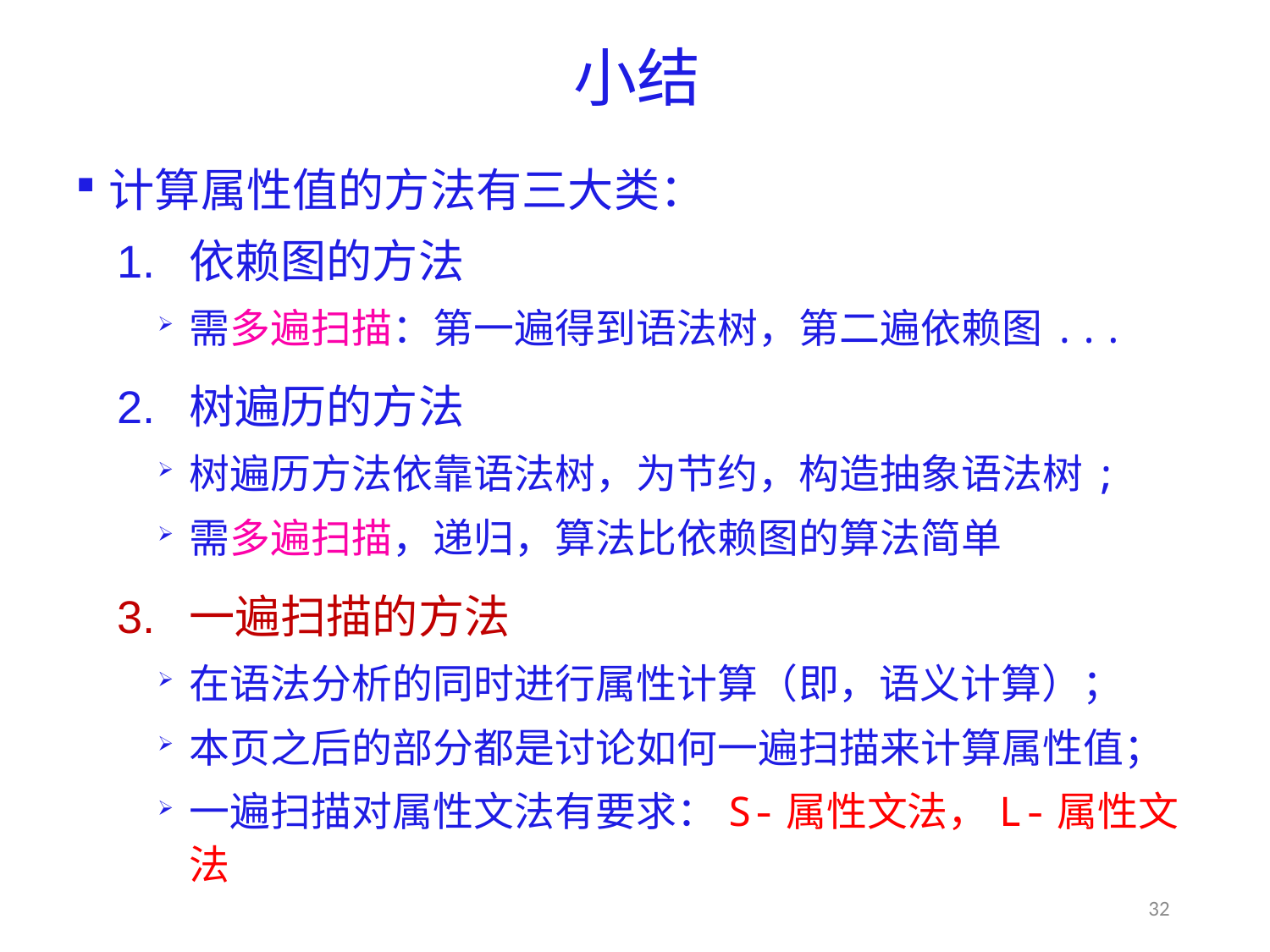

# 小结
计算属性值的方法有三大类：
依赖图的方法
需多遍扫描：第一遍得到语法树，第二遍依赖图...
树遍历的方法
树遍历方法依靠语法树，为节约，构造抽象语法树;
需多遍扫描，递归，算法比依赖图的算法简单
一遍扫描的方法
在语法分析的同时进行属性计算（即，语义计算）；
本页之后的部分都是讨论如何一遍扫描来计算属性值；
一遍扫描对属性文法有要求：S-属性文法，L-属性文法
32